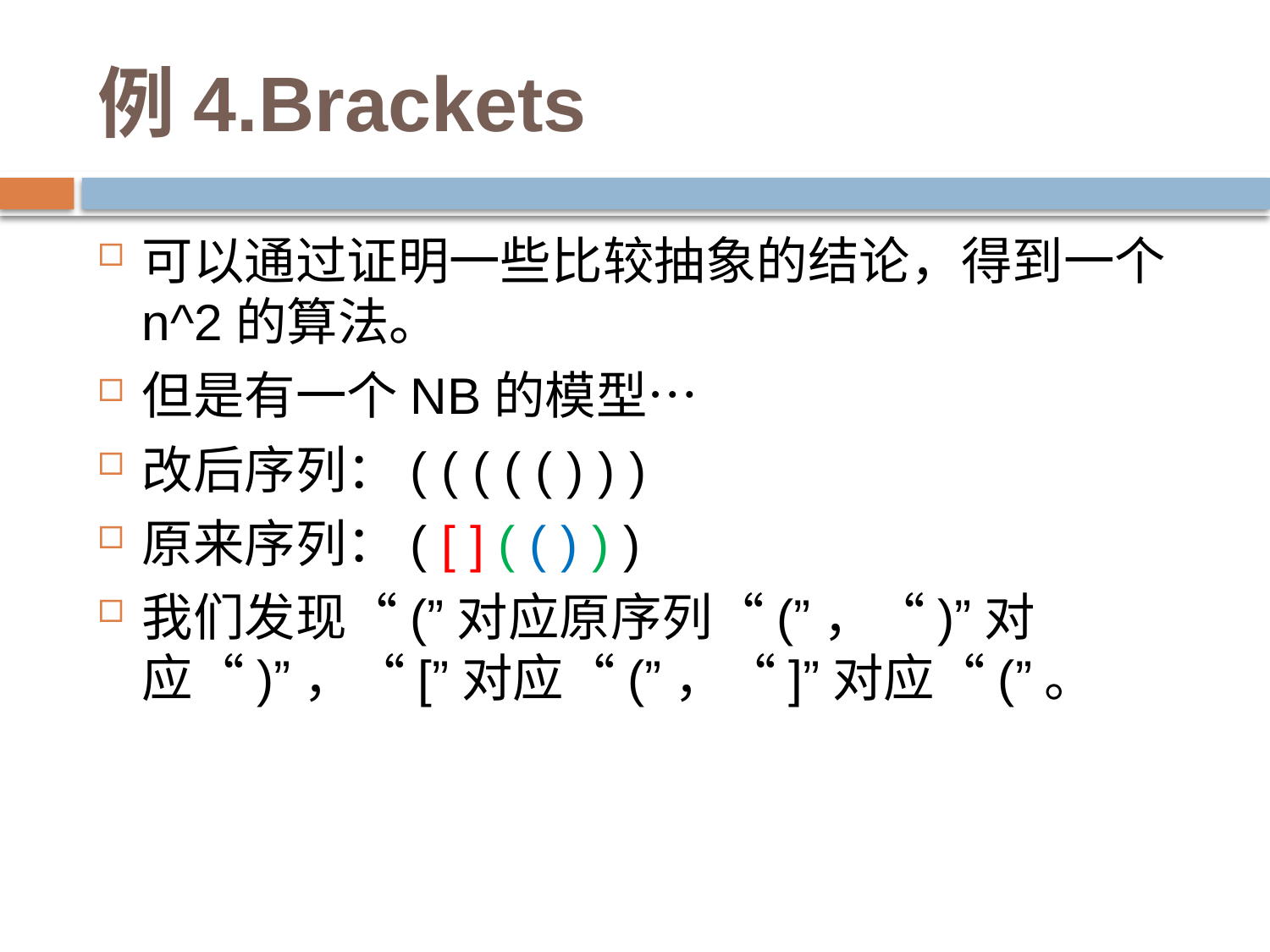

# 例4.Brackets
可以通过证明一些比较抽象的结论，得到一个n^2的算法。
但是有一个NB的模型…
改后序列：( ( ( ( ( ) ) )
原来序列：( [ ] ( ( ) ) )
我们发现“(”对应原序列“(”，“)”对应“)”，“[”对应“(”，“]”对应“(”。